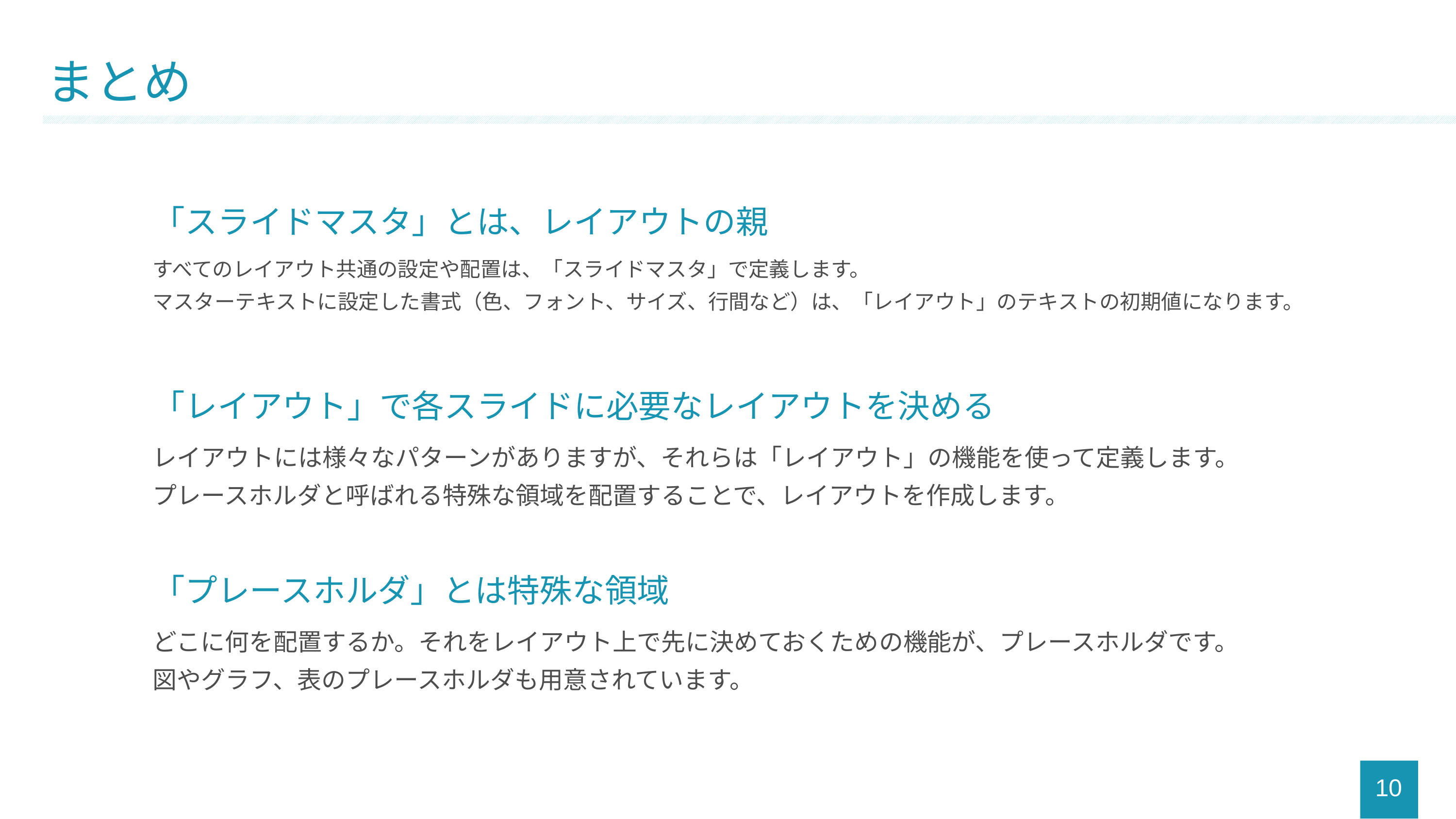

# まとめ
「スライドマスタ」とは、レイアウトの親
すべてのレイアウト共通の設定や配置は、「スライドマスタ」で定義します。
マスターテキストに設定した書式（色、フォント、サイズ、行間など）は、「レイアウト」のテキストの初期値になります。
「レイアウト」で各スライドに必要なレイアウトを決める
レイアウトには様々なパターンがありますが、それらは「レイアウト」の機能を使って定義します。
プレースホルダと呼ばれる特殊な領域を配置することで、レイアウトを作成します。
「プレースホルダ」とは特殊な領域
どこに何を配置するか。それをレイアウト上で先に決めておくための機能が、プレースホルダです。
図やグラフ、表のプレースホルダも用意されています。
10